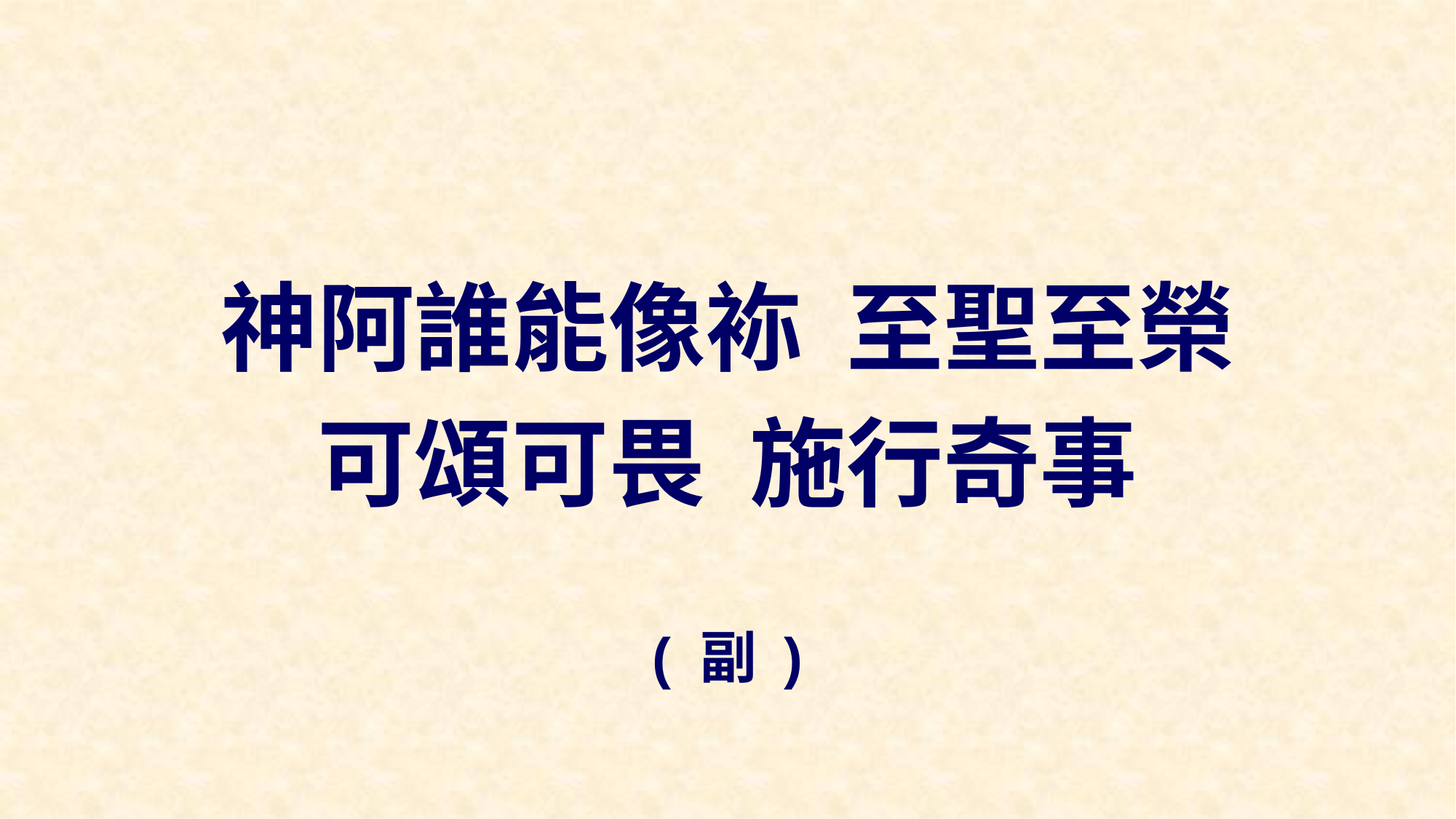

神阿誰能像袮  至聖至榮
可頌可畏  施行奇事
( 副 )